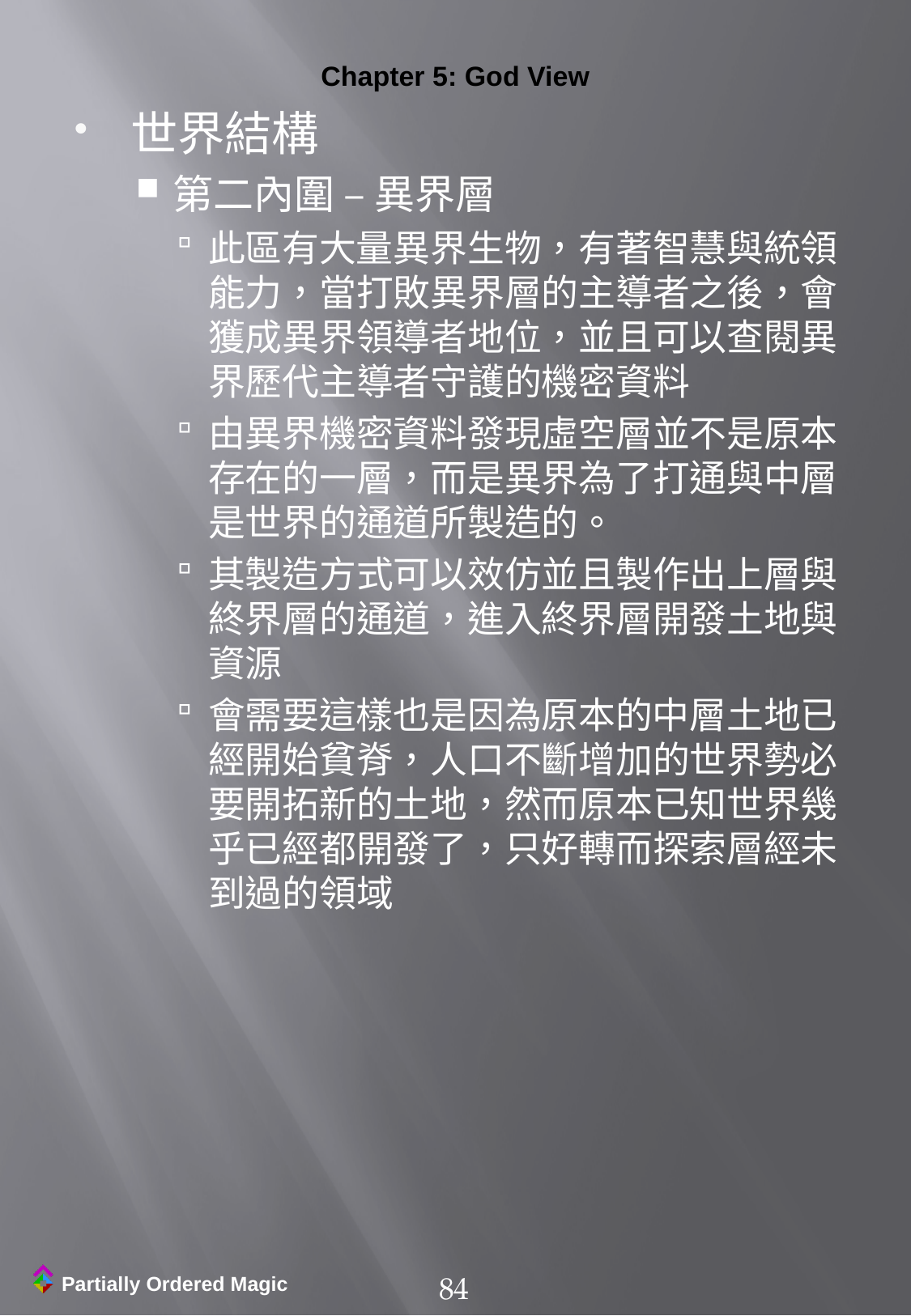

# Chapter 5: God View
世界結構
第二內圍 – 異界層
此區有大量異界生物，有著智慧與統領能力，當打敗異界層的主導者之後，會獲成異界領導者地位，並且可以查閱異界歷代主導者守護的機密資料
由異界機密資料發現虛空層並不是原本存在的一層，而是異界為了打通與中層是世界的通道所製造的。
其製造方式可以效仿並且製作出上層與終界層的通道，進入終界層開發土地與資源
會需要這樣也是因為原本的中層土地已經開始貧脊，人口不斷增加的世界勢必要開拓新的土地，然而原本已知世界幾乎已經都開發了，只好轉而探索層經未到過的領域